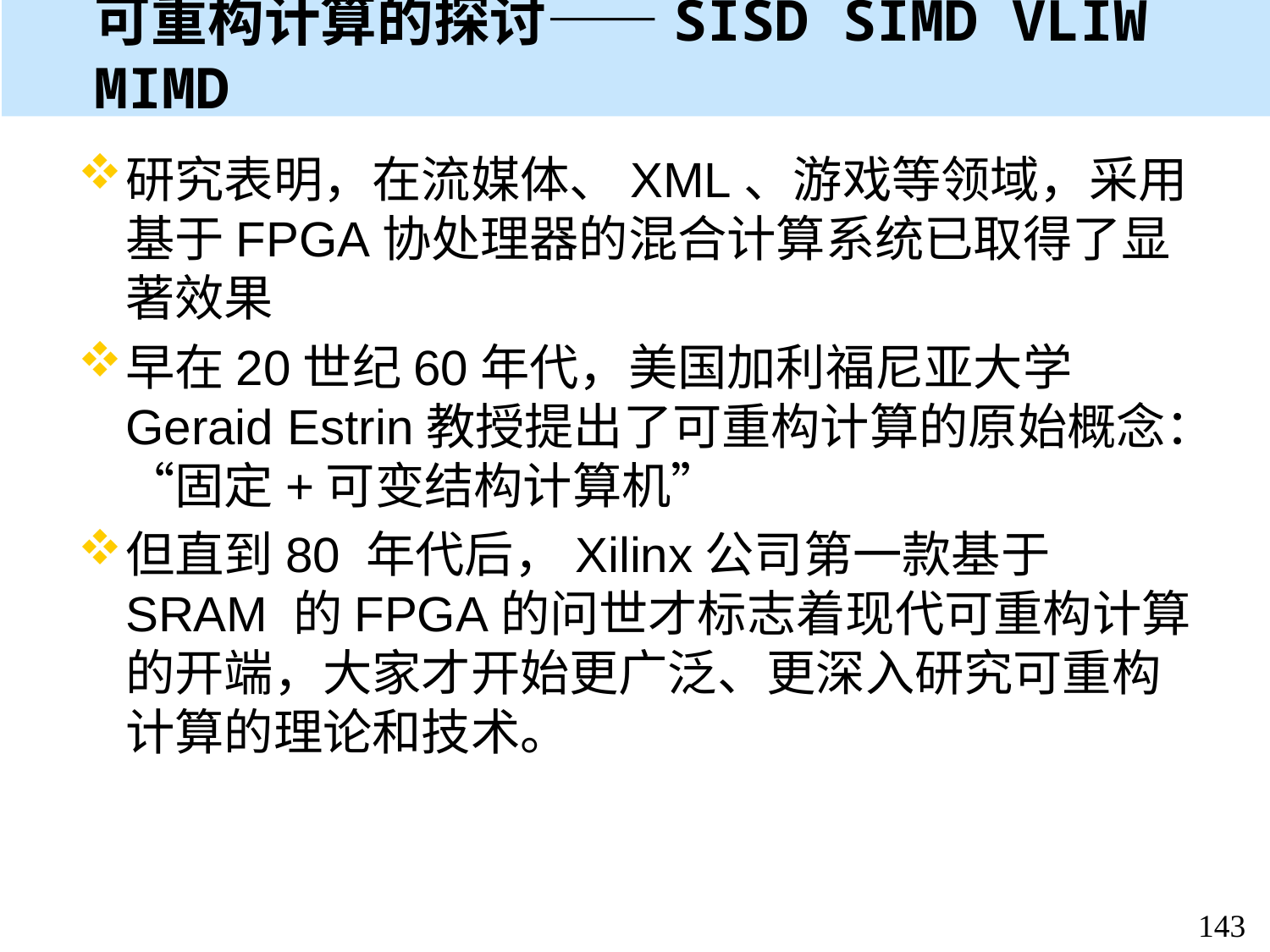

# 可重构计算的探讨——SISD SIMD VLIW MIMD
研究表明，在流媒体、XML、游戏等领域，采用基于FPGA协处理器的混合计算系统已取得了显著效果
早在20世纪60年代，美国加利福尼亚大学Geraid Estrin教授提出了可重构计算的原始概念：“固定+可变结构计算机”
但直到80 年代后，Xilinx公司第一款基于SRAM 的FPGA的问世才标志着现代可重构计算的开端，大家才开始更广泛、更深入研究可重构计算的理论和技术。